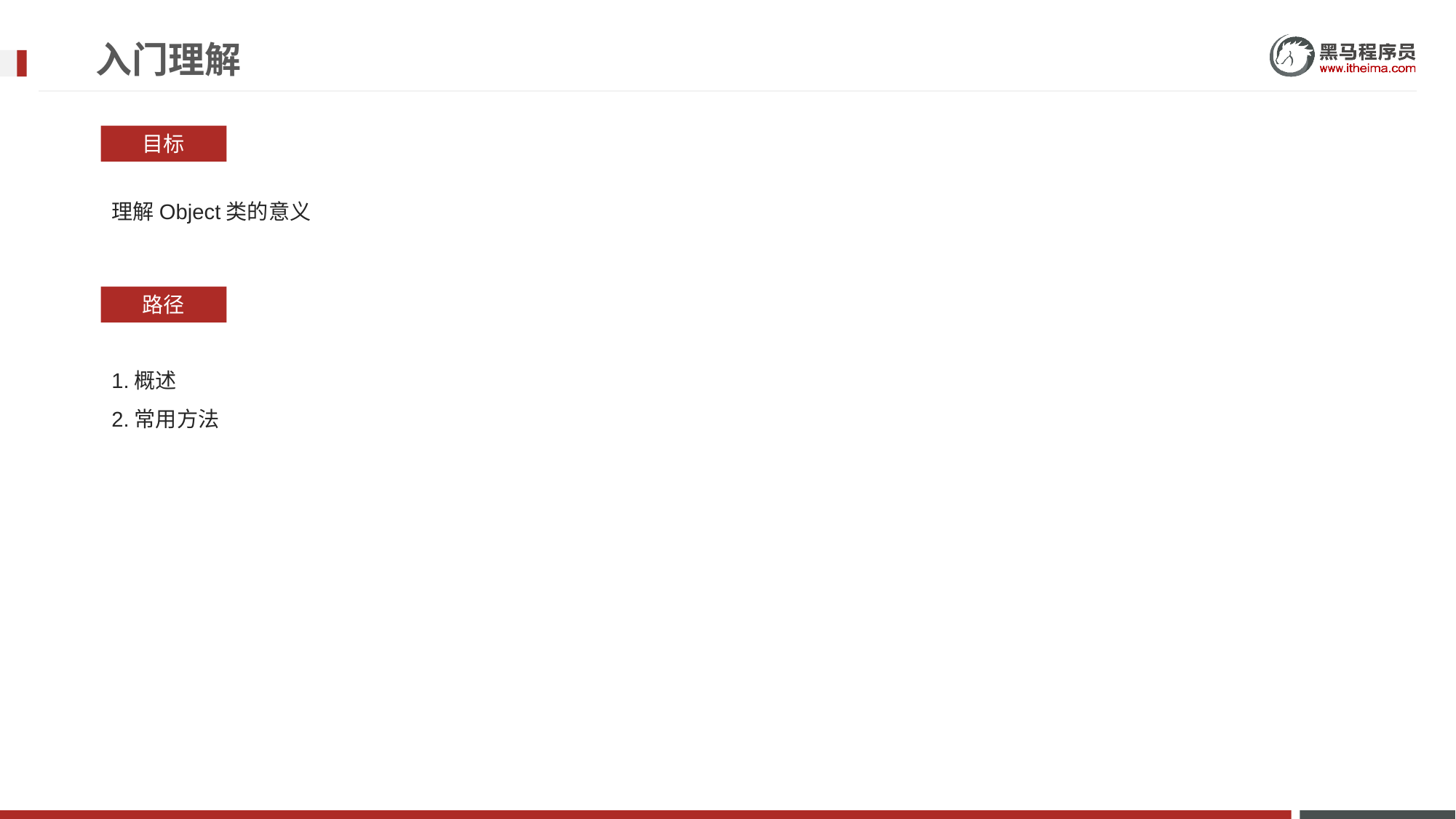

# 入门理解
目标
理解Object类的意义
路径
1.概述
2.常用方法